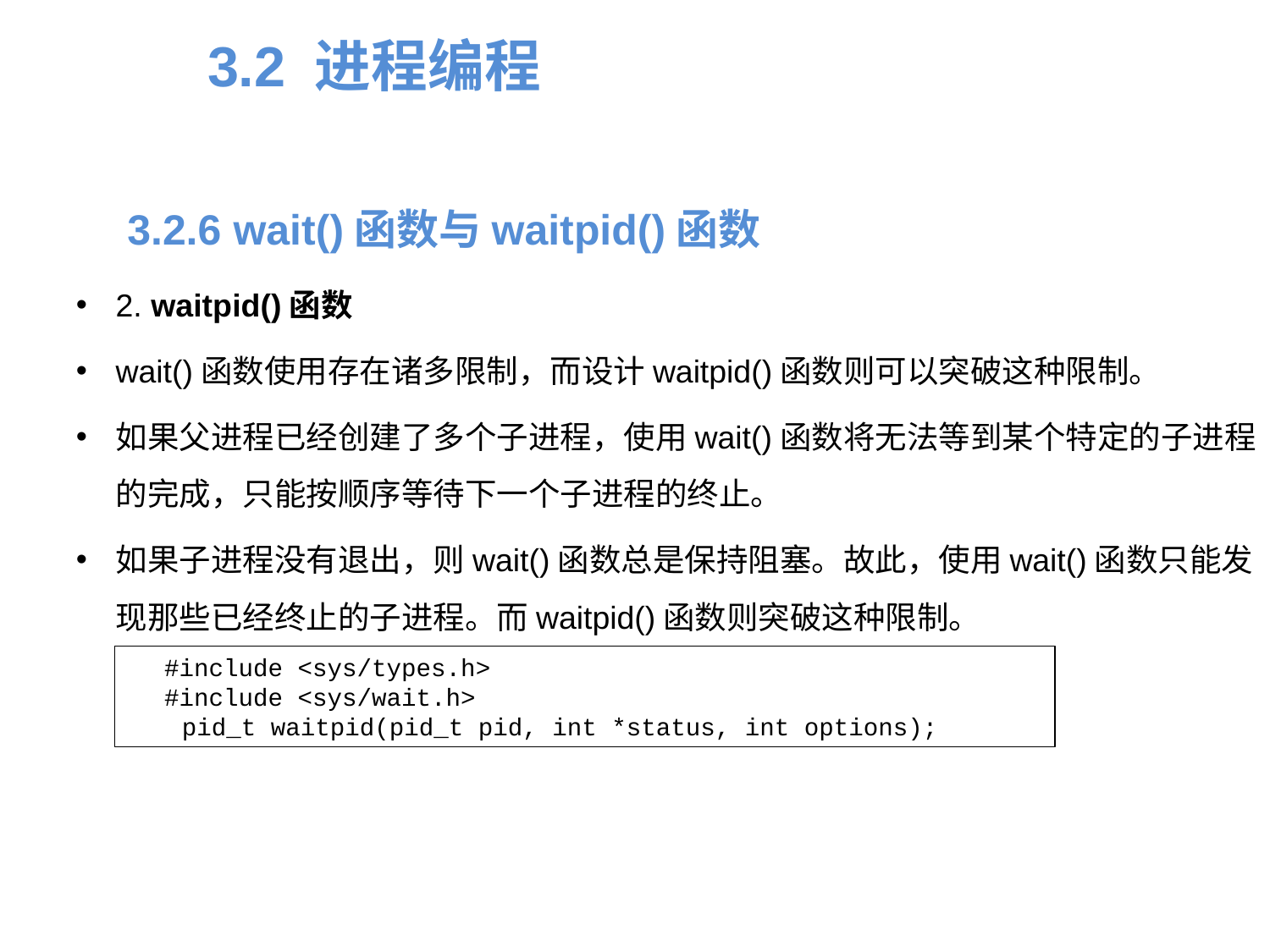

3.2 进程编程
3.2.6 wait()函数与waitpid()函数
2. waitpid()函数
wait()函数使用存在诸多限制，而设计waitpid()函数则可以突破这种限制。
如果父进程已经创建了多个子进程，使用wait()函数将无法等到某个特定的子进程的完成，只能按顺序等待下一个子进程的终止。
如果子进程没有退出，则wait()函数总是保持阻塞。故此，使用wait()函数只能发现那些已经终止的子进程。而waitpid()函数则突破这种限制。
#include <sys/types.h>
#include <sys/wait.h>
 pid_t waitpid(pid_t pid, int *status, int options);